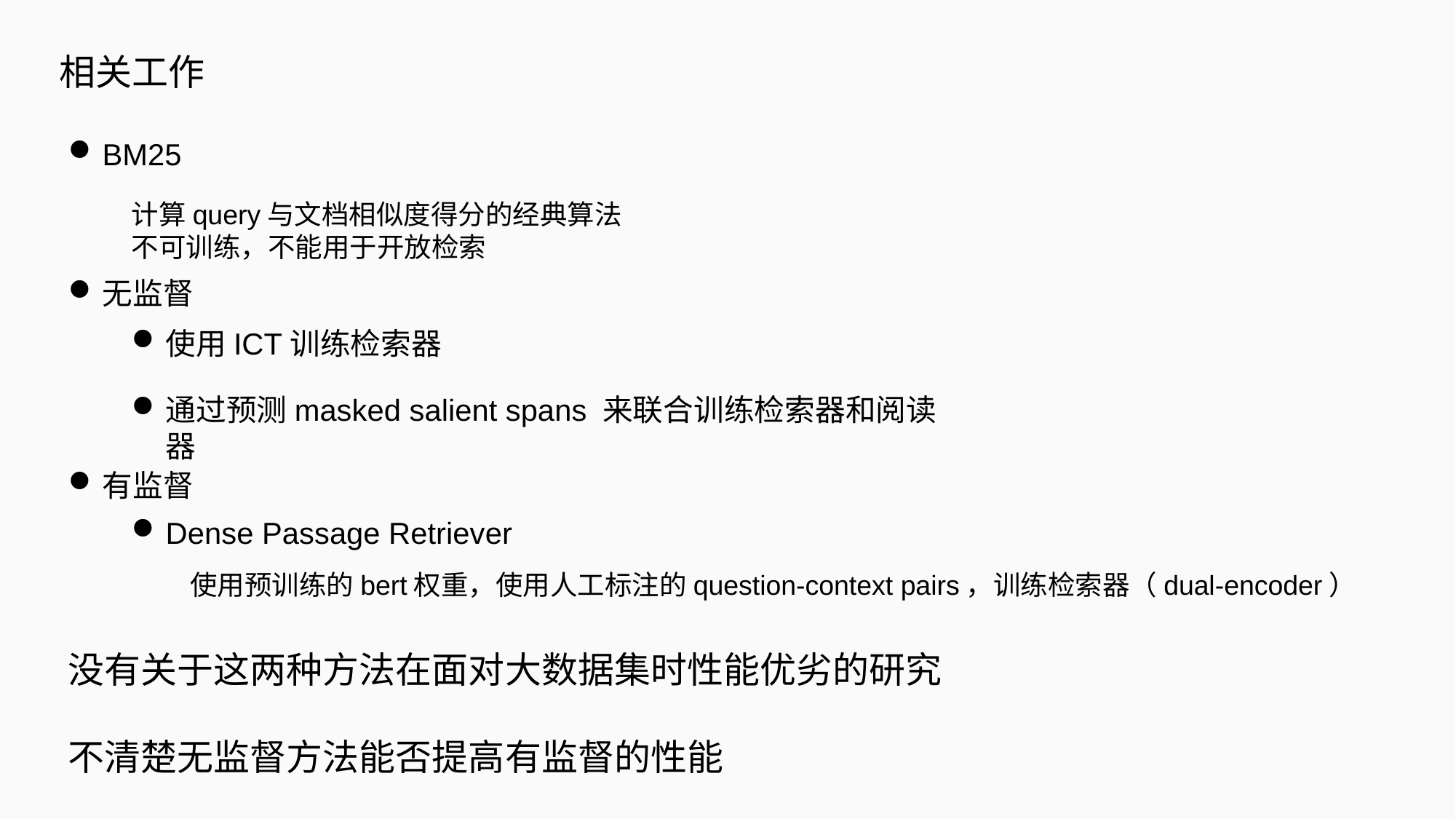

相关工作
BM25
计算query与文档相似度得分的经典算法
不可训练，不能用于开放检索
无监督
使用ICT训练检索器
通过预测masked salient spans 来联合训练检索器和阅读器
有监督
Dense Passage Retriever
使用预训练的bert权重，使用人工标注的question-context pairs，训练检索器（dual-encoder）
没有关于这两种方法在面对大数据集时性能优劣的研究

不清楚无监督方法能否提高有监督的性能